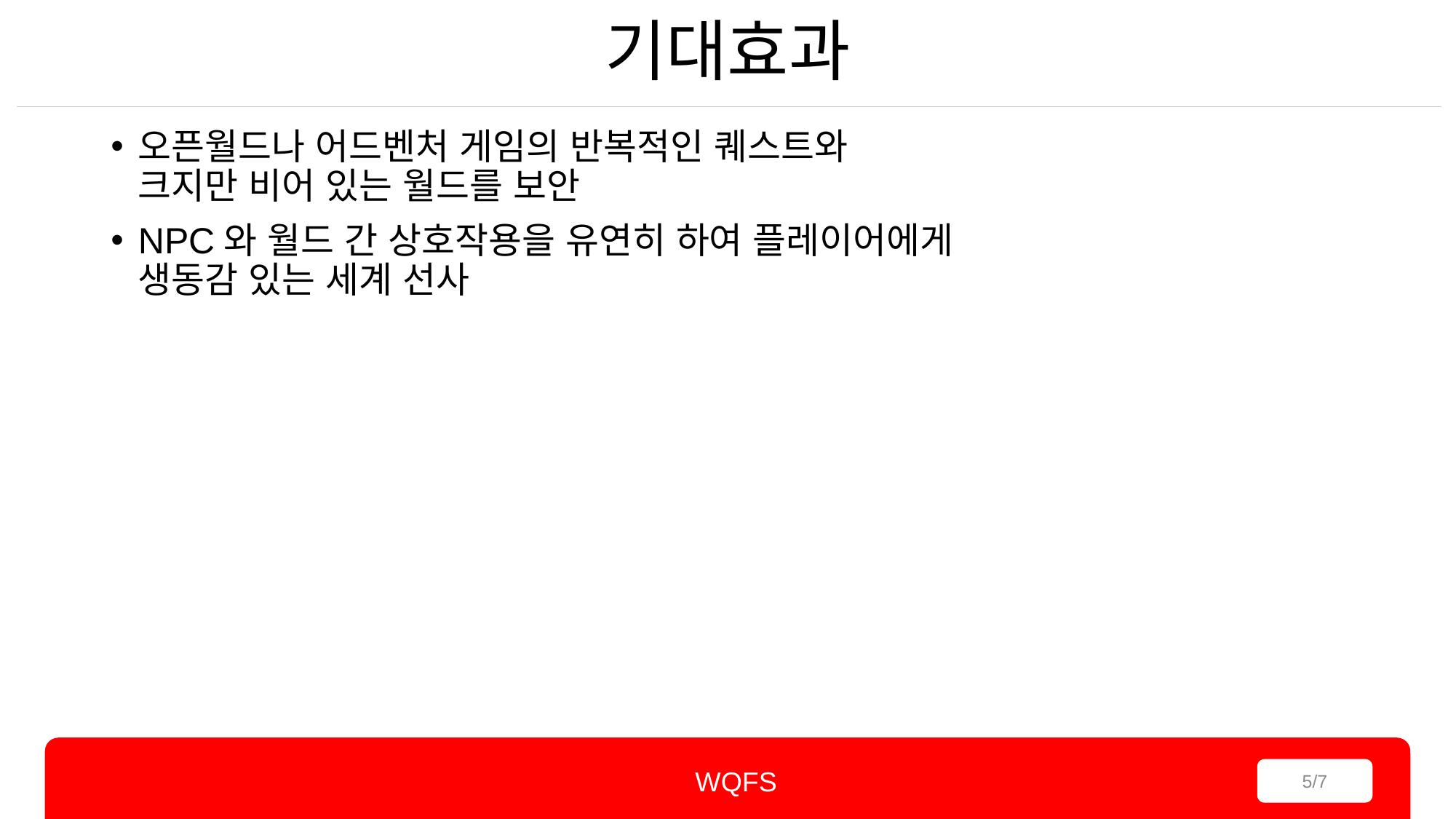

# 기대효과
오픈월드나 어드벤처 게임의 반복적인 퀘스트와
크지만 비어 있는 월드를 보안
NPC와 월드 간 상호작용을 유연히 하여 플레이어에게
생동감 있는 세계 선사
5/7